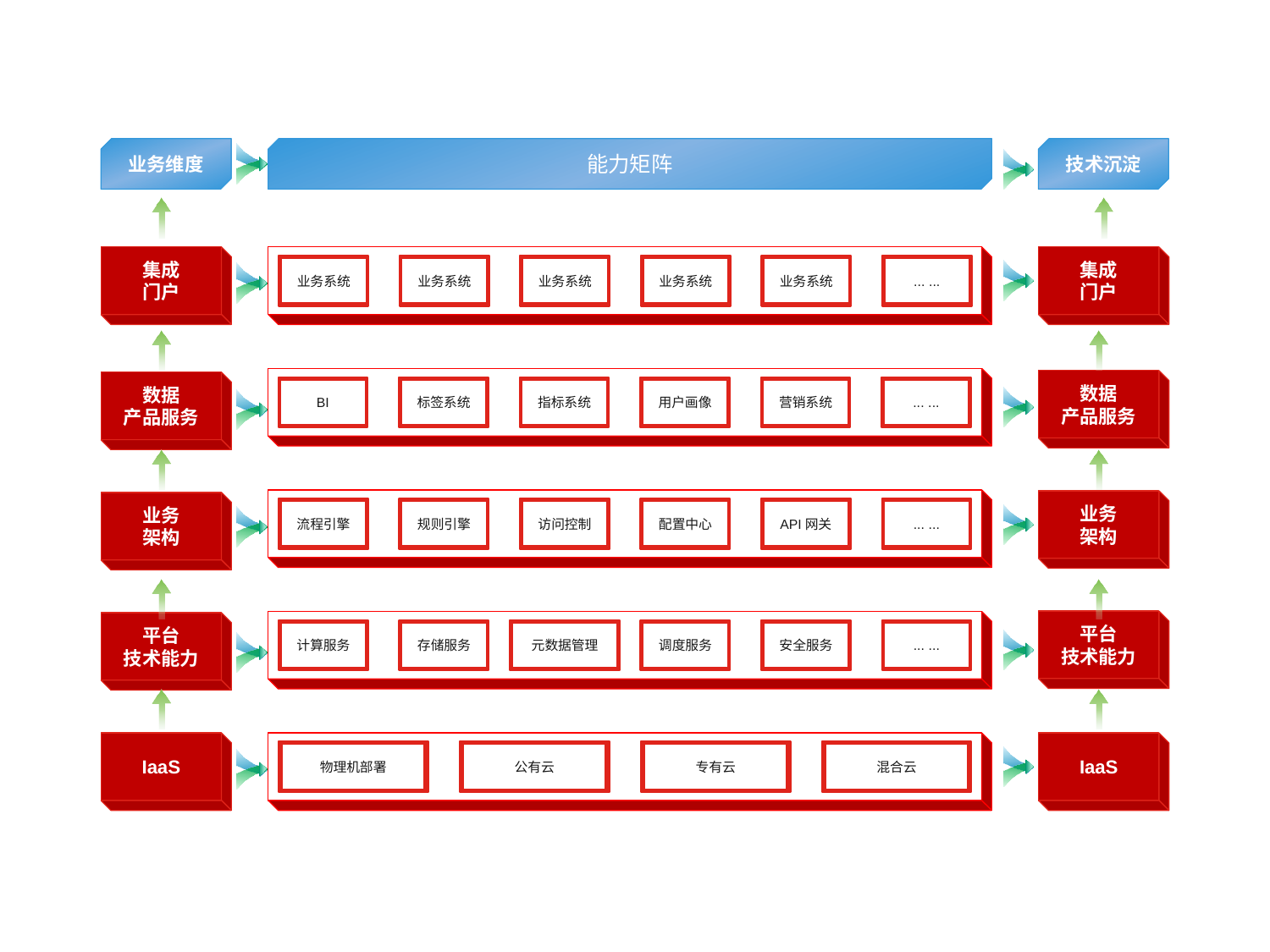

业务维度
能力矩阵
技术沉淀

业务系统

业务系统

业务系统

业务系统

业务系统

... ...

集成
门户

集成
门户

BI

标签系统

指标系统

用户画像

营销系统

... ...

数据
产品服务

数据
产品服务

流程引擎

规则引擎

访问控制

配置中心

API网关

... ...

业务
架构

业务
架构

平台
技术能力

计算服务

存储服务

元数据管理

调度服务

安全服务

... ...

平台
技术能力

IaaS

IaaS

物理机部署

公有云

专有云

混合云